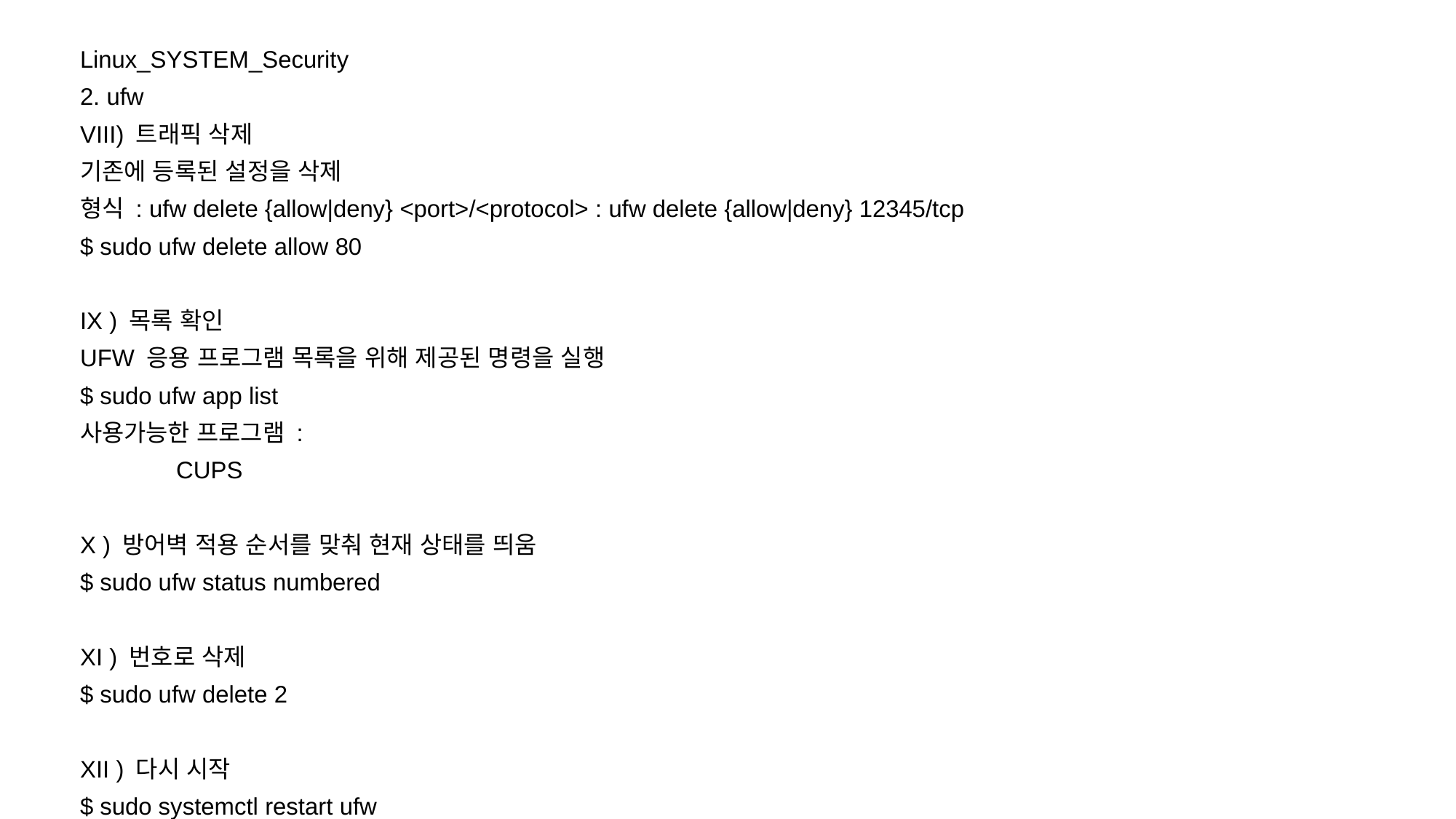

Linux_SYSTEM_Security
2. ufw
VIII) 트래픽 삭제
기존에 등록된 설정을 삭제
형식 : ufw delete {allow|deny} <port>/<protocol> : ufw delete {allow|deny} 12345/tcp
$ sudo ufw delete allow 80

IX ) 목록 확인
UFW 응용 프로그램 목록을 위해 제공된 명령을 실행
$ sudo ufw app list
사용가능한 프로그램 :
	CUPS

X ) 방어벽 적용 순서를 맞춰 현재 상태를 띄움
$ sudo ufw status numbered

XI ) 번호로 삭제
$ sudo ufw delete 2

XII ) 다시 시작
$ sudo systemctl restart ufw